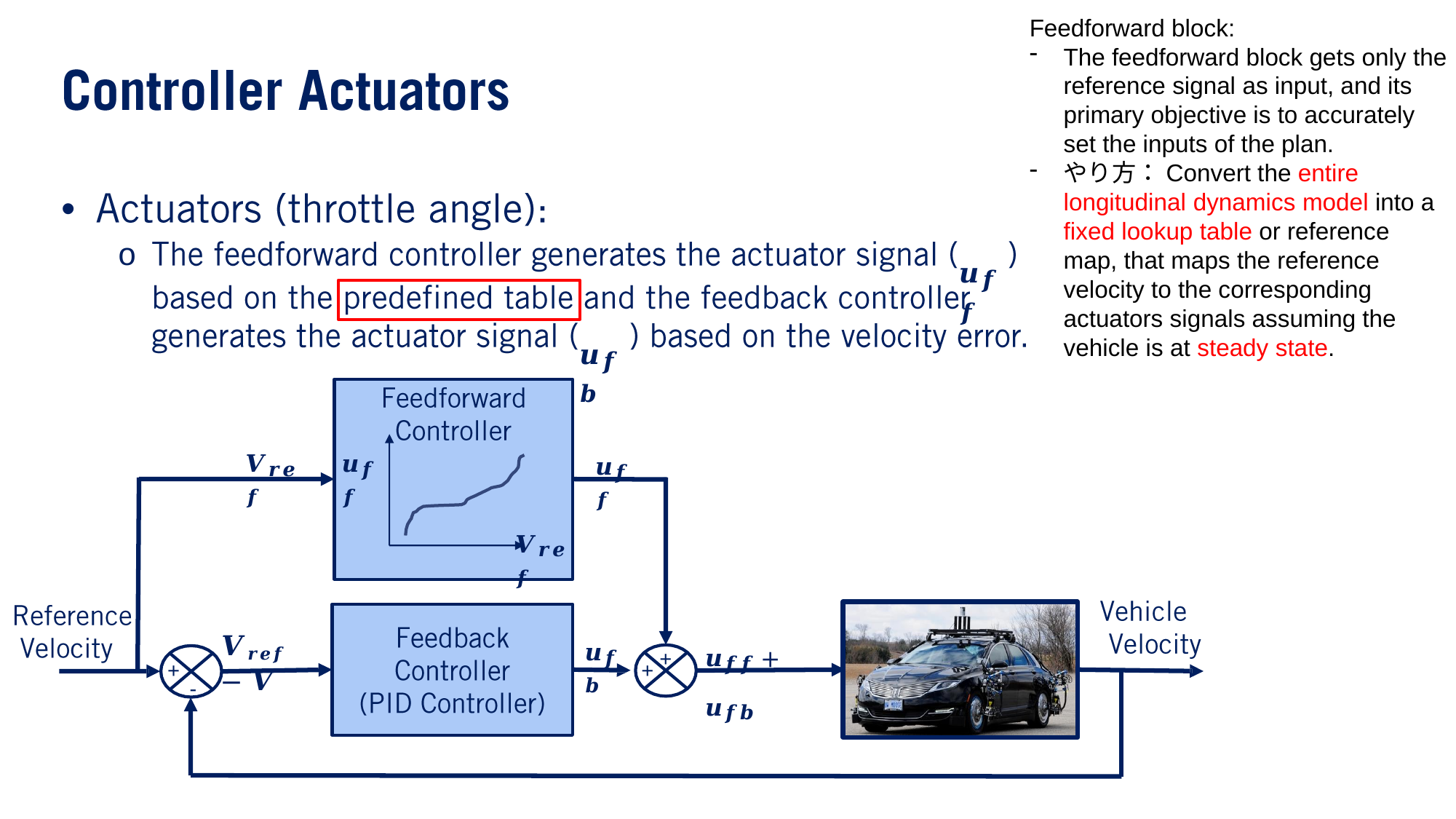

Feedforward block:
The feedforward block gets only the reference signal as input, and its primary objective is to accurately set the inputs of the plan.
やり⽅：Convert the entire longitudinal dynamics model into a fixed lookup table or reference map, that maps the reference velocity to the corresponding actuators signals assuming the vehicle is at steady state.

•

o

𝒖𝒇𝒇

𝒖𝒇𝒃

𝑽𝒓𝒆𝒇
𝒖𝒇𝒇

𝒖𝒇𝒇
𝑽𝒓𝒆𝒇

𝒖𝒇𝒃
𝑽𝒓𝒆𝒇 − 𝑽
𝒖𝒇𝒇 + 𝒖𝒇𝒃
+
+
+
-